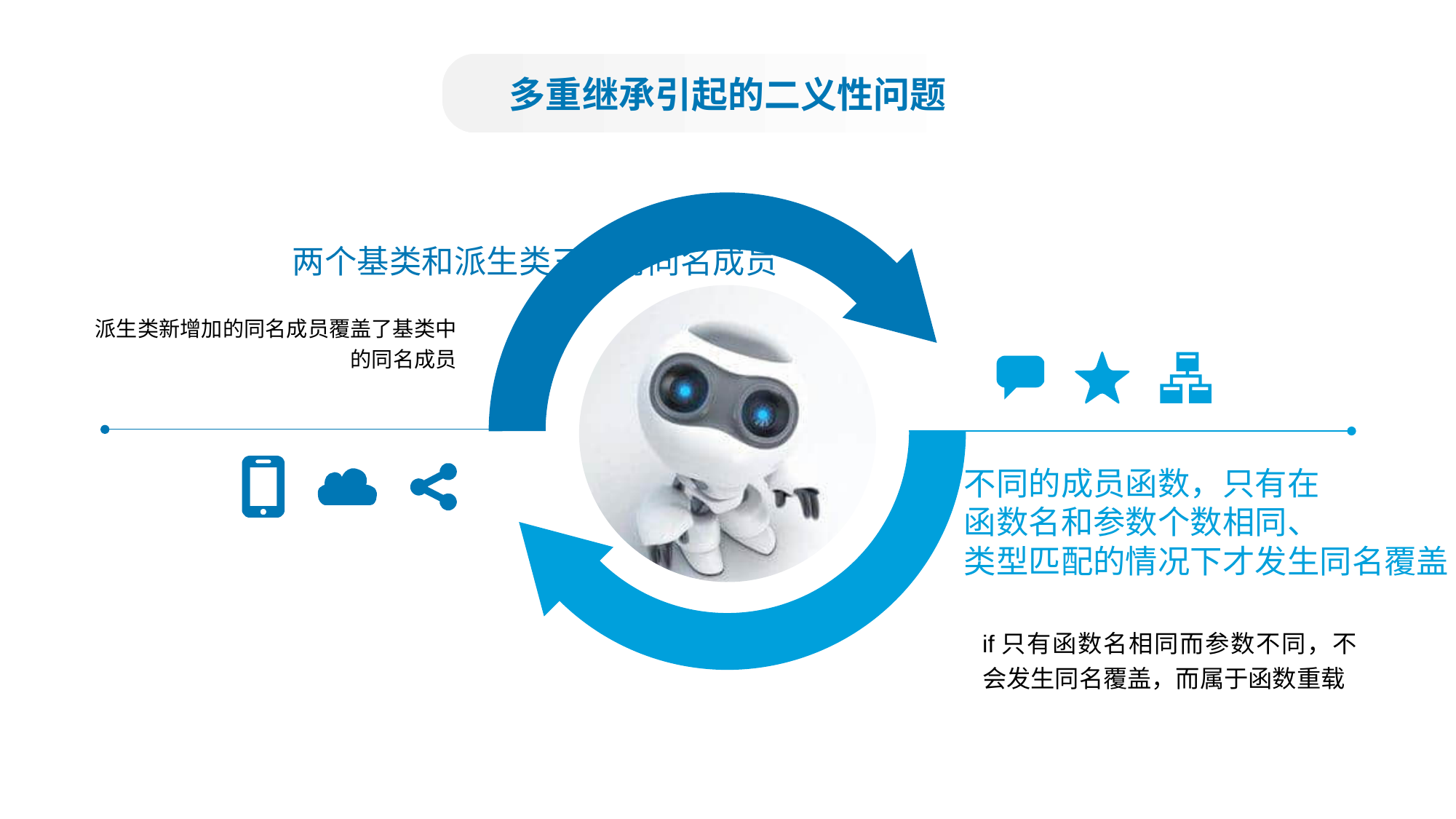

多重继承引起的二义性问题

两个基类和派生类三者有同名成员

派生类新增加的同名成员覆盖了基类中的同名成员

不同的成员函数，只有在
函数名和参数个数相同、
类型匹配的情况下才发生同名覆盖

if只有函数名相同而参数不同，不会发生同名覆盖，而属于函数重载